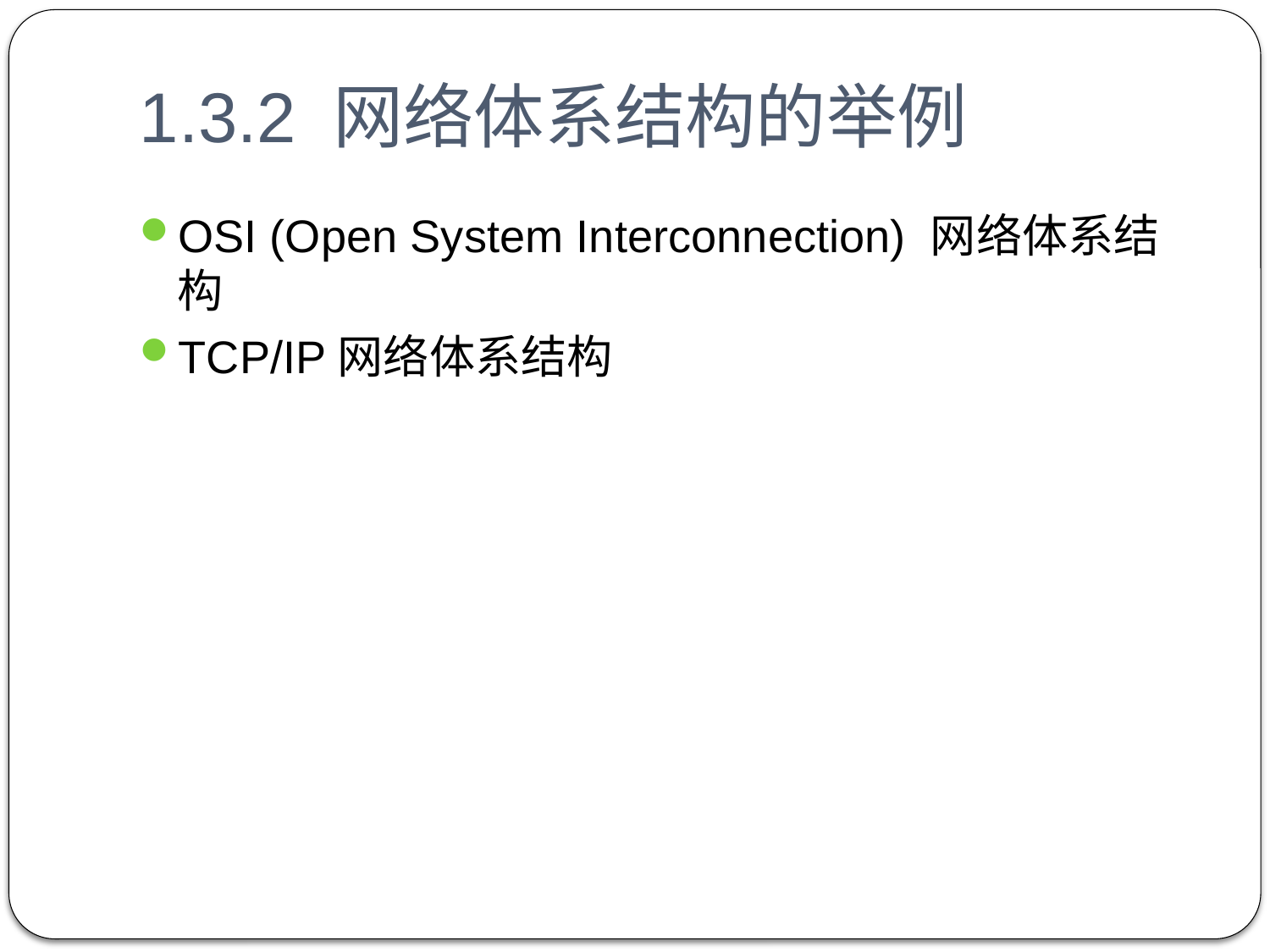

# 1.3.2 网络体系结构的举例
OSI (Open System Interconnection) 网络体系结构
TCP/IP网络体系结构